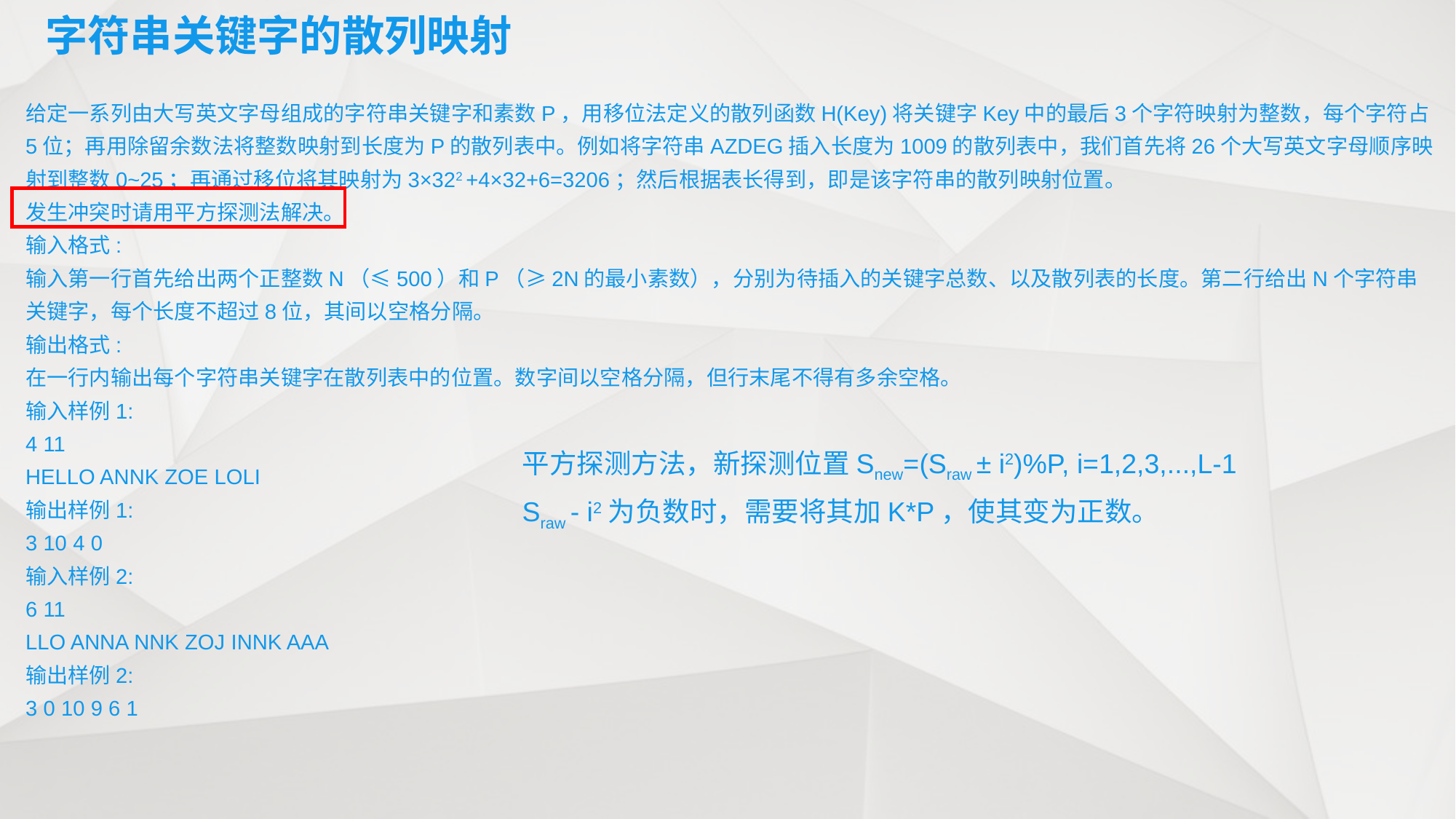

# 字符串关键字的散列映射
给定一系列由大写英文字母组成的字符串关键字和素数P，用移位法定义的散列函数H(Key)将关键字Key中的最后3个字符映射为整数，每个字符占5位；再用除留余数法将整数映射到长度为P的散列表中。例如将字符串AZDEG插入长度为1009的散列表中，我们首先将26个大写英文字母顺序映射到整数0~25；再通过移位将其映射为3×32​2​​ +4×32+6=3206；然后根据表长得到，即是该字符串的散列映射位置。
发生冲突时请用平方探测法解决。
输入格式:
输入第一行首先给出两个正整数N（≤500）和P（≥2N的最小素数），分别为待插入的关键字总数、以及散列表的长度。第二行给出N个字符串关键字，每个长度不超过8位，其间以空格分隔。
输出格式:
在一行内输出每个字符串关键字在散列表中的位置。数字间以空格分隔，但行末尾不得有多余空格。
输入样例1:
4 11
HELLO ANNK ZOE LOLI
输出样例1:
3 10 4 0
输入样例2:
6 11
LLO ANNA NNK ZOJ INNK AAA
输出样例2:
3 0 10 9 6 1

平方探测方法，新探测位置Snew=(Sraw ± i2)%P, i=1,2,3,...,L-1
Sraw - i2为负数时，需要将其加K*P，使其变为正数。